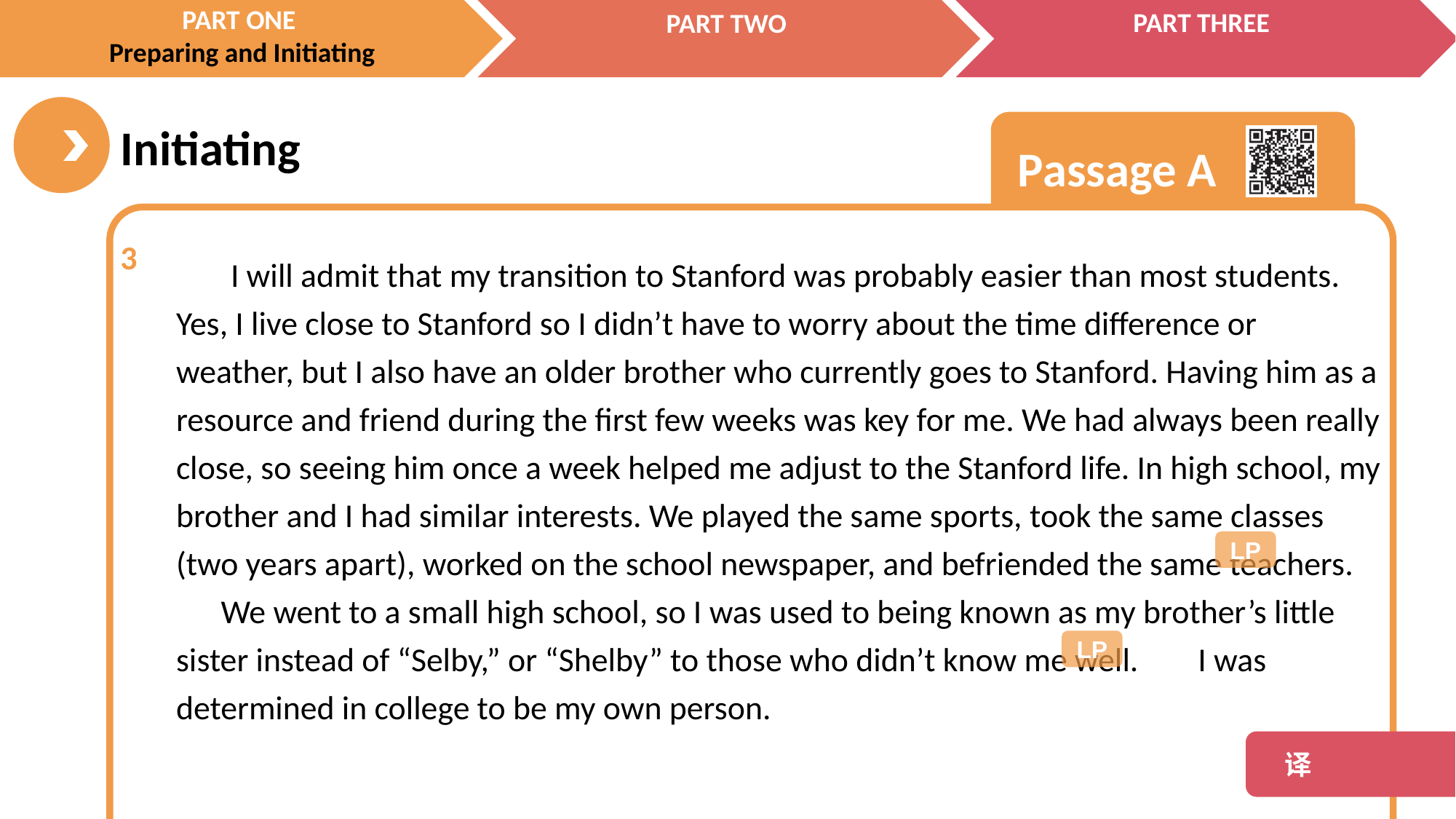

3

I will admit that my transition to Stanford was probably easier than most students. Yes, I live close to Stanford so I didn’t have to worry about the time difference or weather, but I also have an older brother who currently goes to Stanford. Having him as a resource and friend during the first few weeks was key for me. We had always been really close, so seeing him once a week helped me adjust to the Stanford life. In high school, my brother and I had similar interests. We played the same sports, took the same classes (two years apart), worked on the school newspaper, and befriended the same teachers.          We went to a small high school, so I was used to being known as my brother’s little sister instead of “Selby,” or “Shelby” to those who didn’t know me well.        I was determined in college to be my own person.

LP
LP
   译